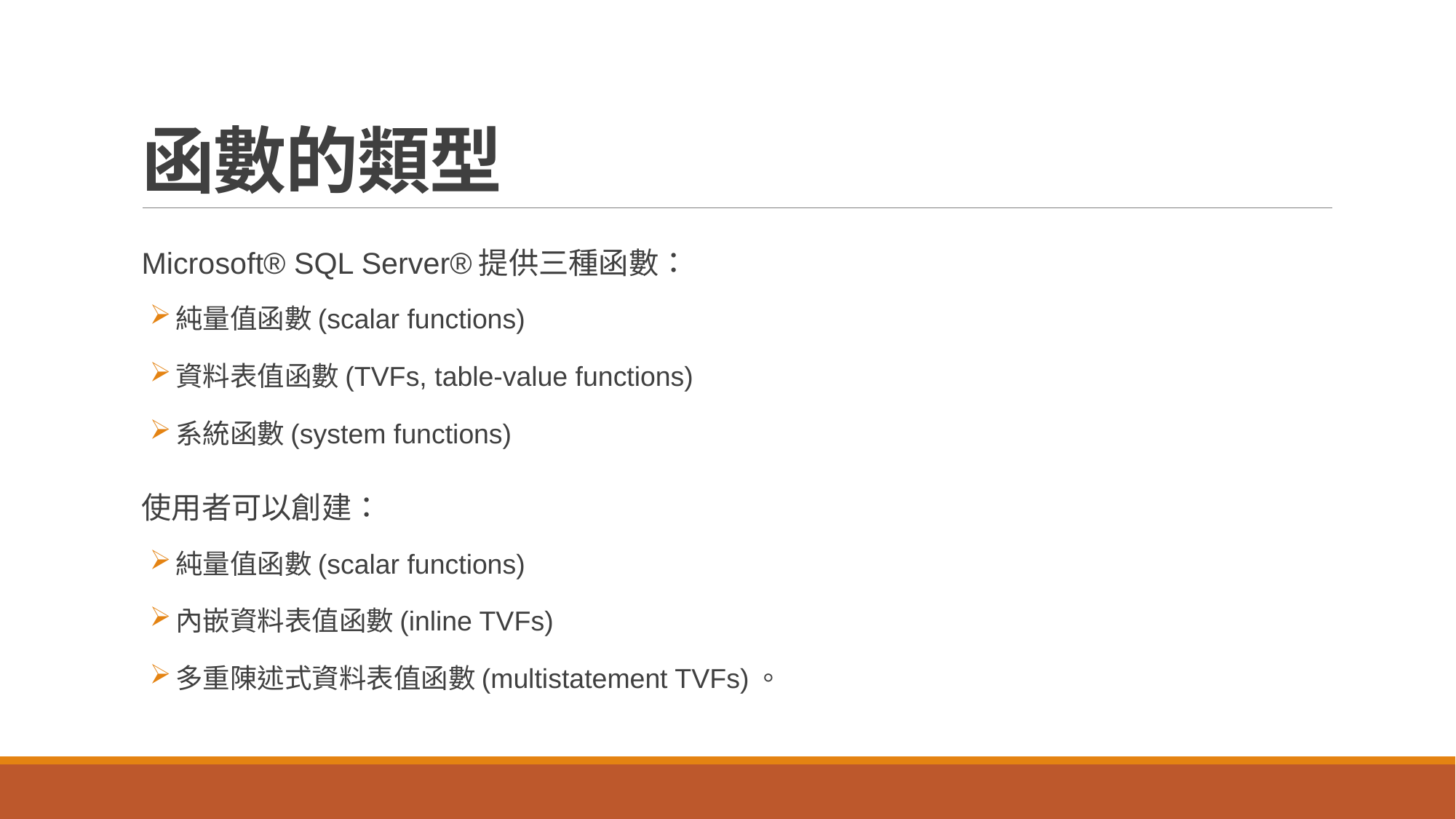

# 函數的類型
Microsoft® SQL Server®提供三種函數：
純量值函數(scalar functions)
資料表值函數(TVFs, table-value functions)
系統函數(system functions)
使用者可以創建：
純量值函數(scalar functions)
內嵌資料表值函數(inline TVFs)
多重陳述式資料表值函數(multistatement TVFs)。